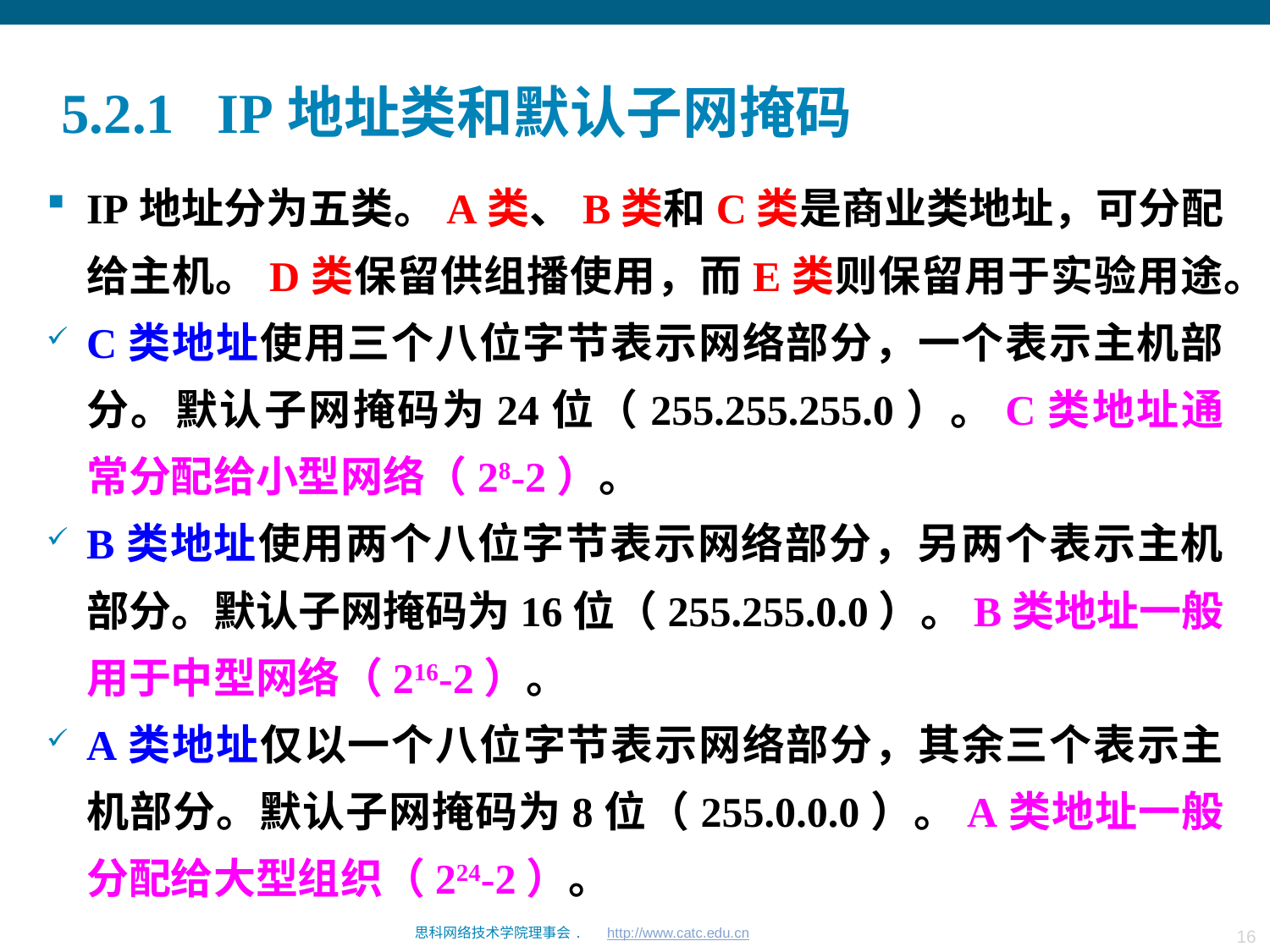

# 5.2.1   IP地址类和默认子网掩码
IP地址分为五类。A类、B类和C类是商业类地址，可分配给主机。D类保留供组播使用，而E类则保留用于实验用途。
C类地址使用三个八位字节表示网络部分，一个表示主机部分。默认子网掩码为24位（255.255.255.0）。C类地址通常分配给小型网络（28-2）。
B类地址使用两个八位字节表示网络部分，另两个表示主机部分。默认子网掩码为16位（255.255.0.0）。B类地址一般用于中型网络（216-2）。
A类地址仅以一个八位字节表示网络部分，其余三个表示主机部分。默认子网掩码为8位（255.0.0.0）。A类地址一般分配给大型组织（224-2）。